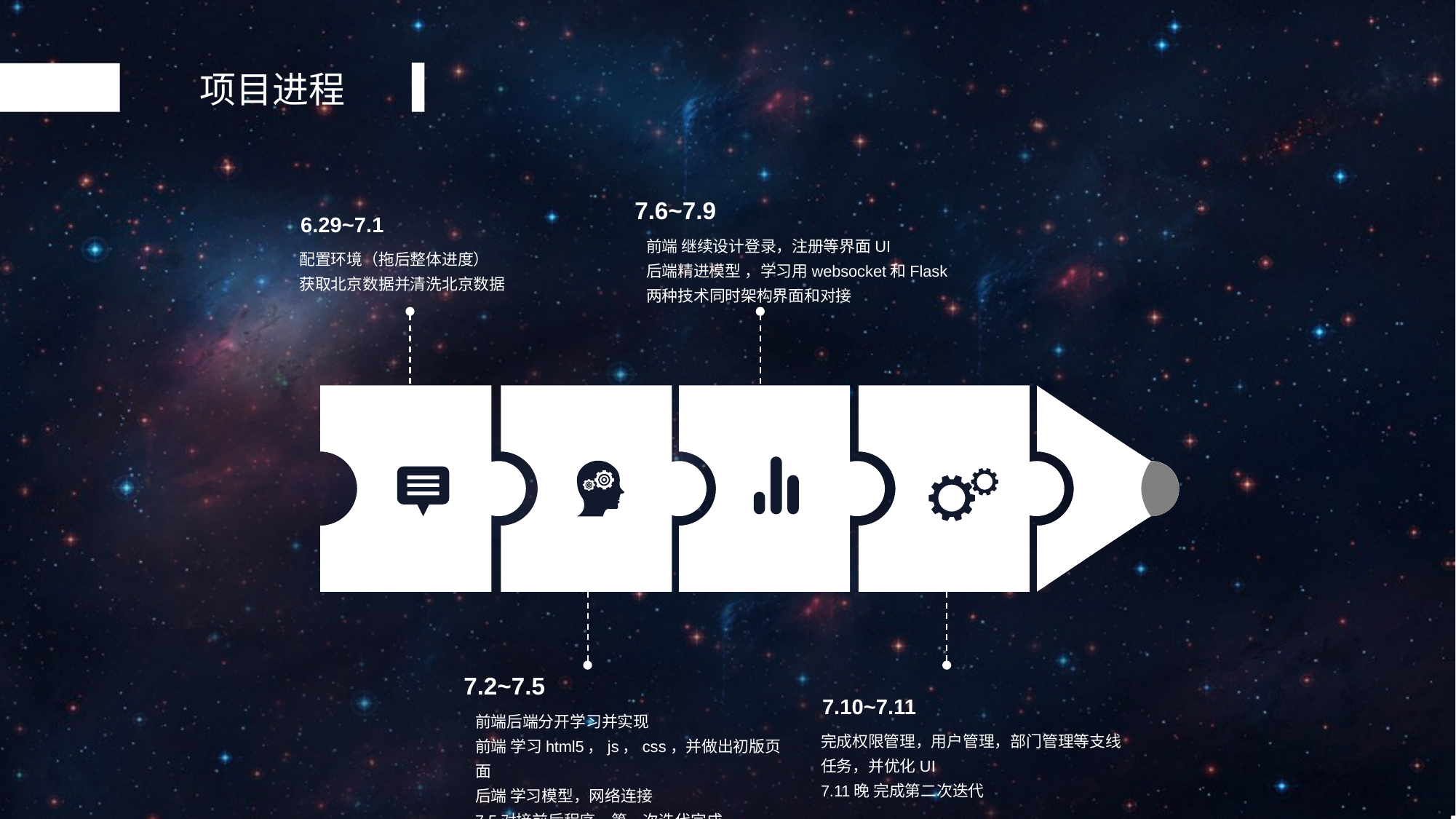

项目进程

7.6~7.9
前端 继续设计登录，注册等界面UI
后端精进模型 ，学习用websocket和Flask两种技术同时架构界面和对接
  6.29~7.1
配置环境（拖后整体进度）
获取北京数据并清洗北京数据

7.2~7.5
前端后端分开学习并实现
前端 学习html5，js，css，并做出初版页面
后端 学习模型，网络连接
7.5对接前后程序，第一次迭代完成
  7.10~7.11
完成权限管理，用户管理，部门管理等支线任务，并优化UI
7.11晚 完成第二次迭代